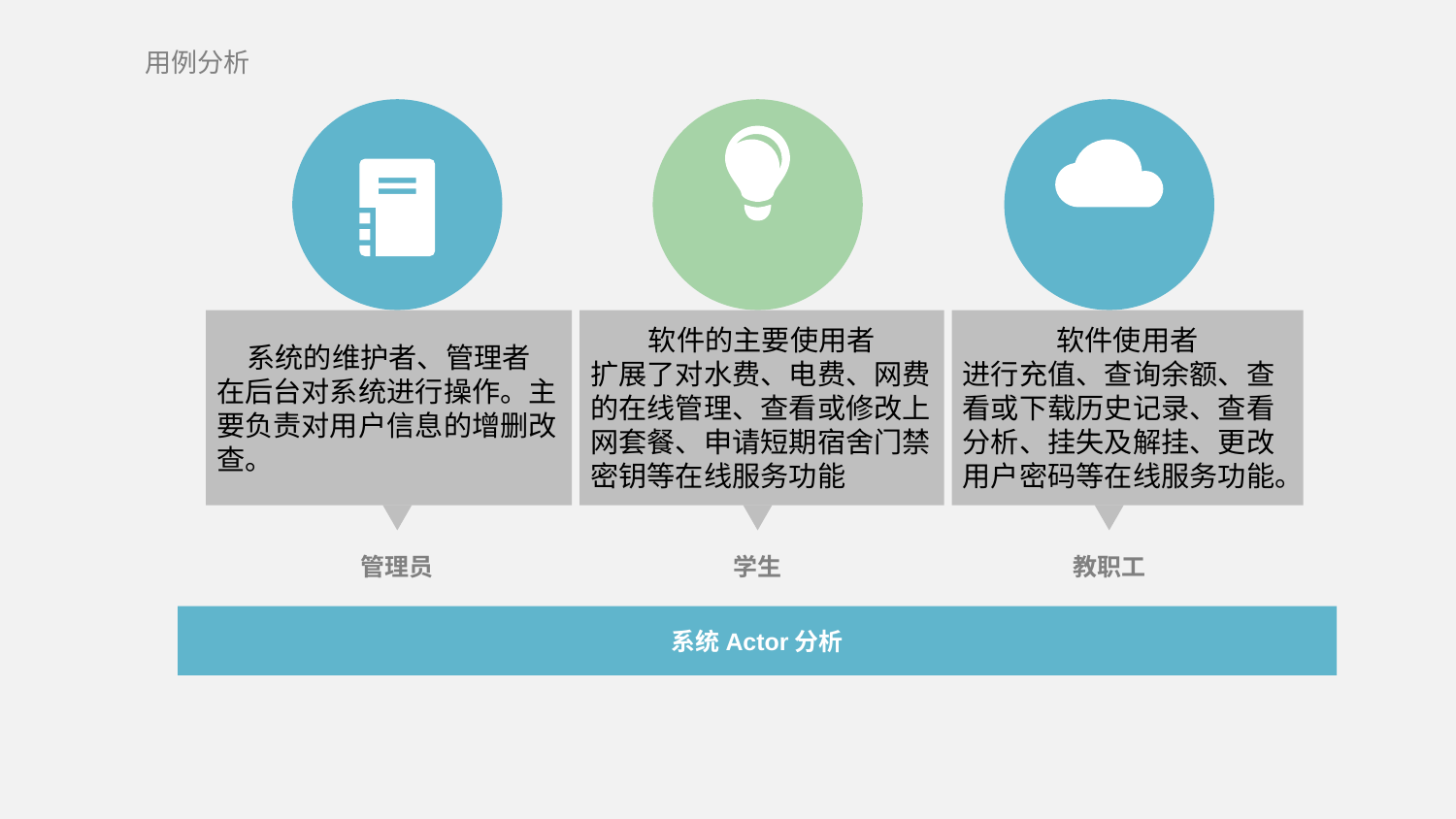

系统的维护者、管理者
在后台对系统进行操作。主要负责对用户信息的增删改查。
软件的主要使用者
扩展了对水费、电费、网费的在线管理、查看或修改上网套餐、申请短期宿舍门禁密钥等在线服务功能
软件使用者
进行充值、查询余额、查看或下载历史记录、查看分析、挂失及解挂、更改用户密码等在线服务功能。

管理员
学生
教职工
系统Actor分析